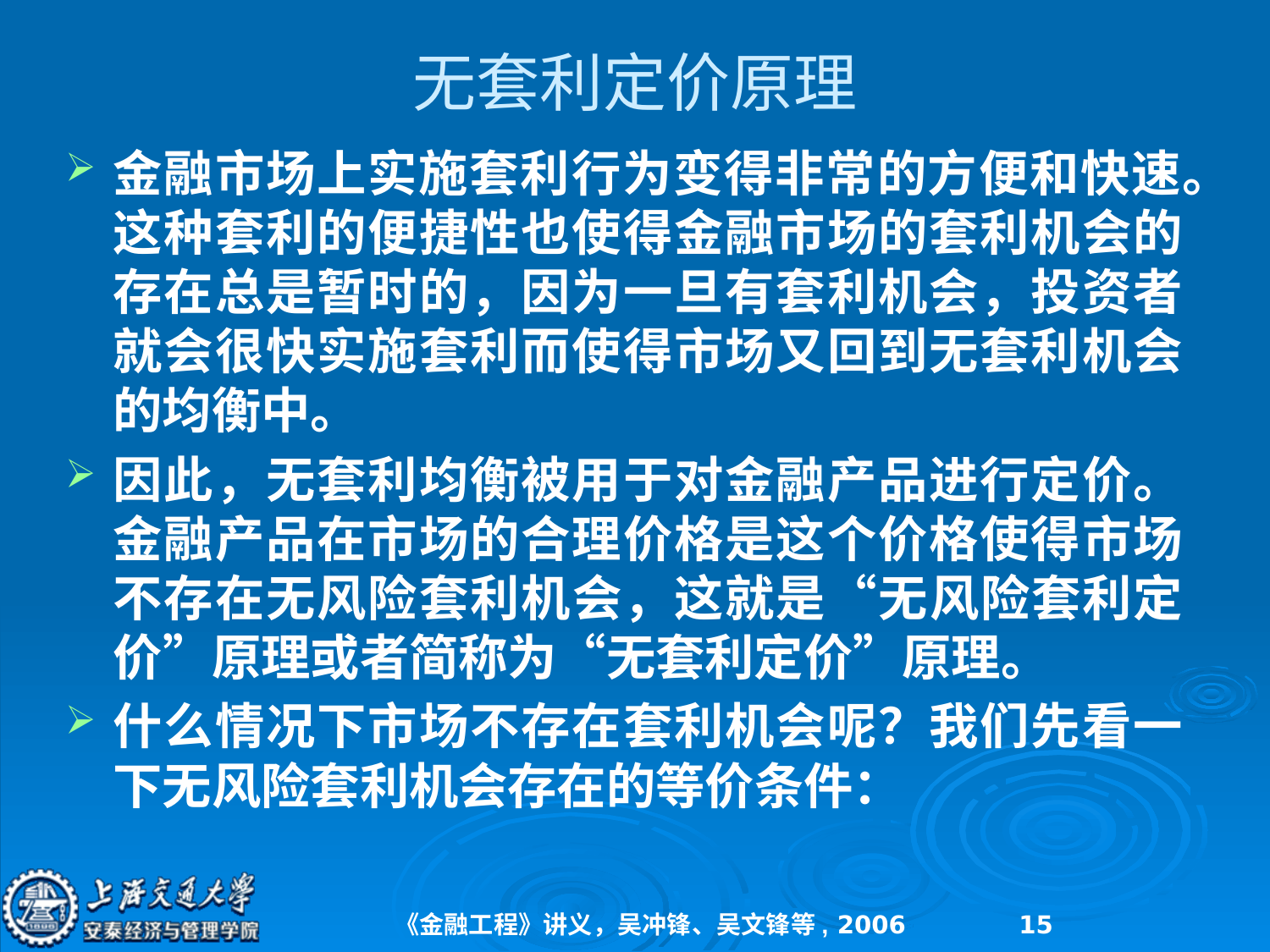

# 无套利定价原理
金融市场上实施套利行为变得非常的方便和快速。这种套利的便捷性也使得金融市场的套利机会的存在总是暂时的，因为一旦有套利机会，投资者就会很快实施套利而使得市场又回到无套利机会的均衡中。
因此，无套利均衡被用于对金融产品进行定价。金融产品在市场的合理价格是这个价格使得市场不存在无风险套利机会，这就是“无风险套利定价”原理或者简称为“无套利定价”原理。
什么情况下市场不存在套利机会呢？我们先看一下无风险套利机会存在的等价条件：